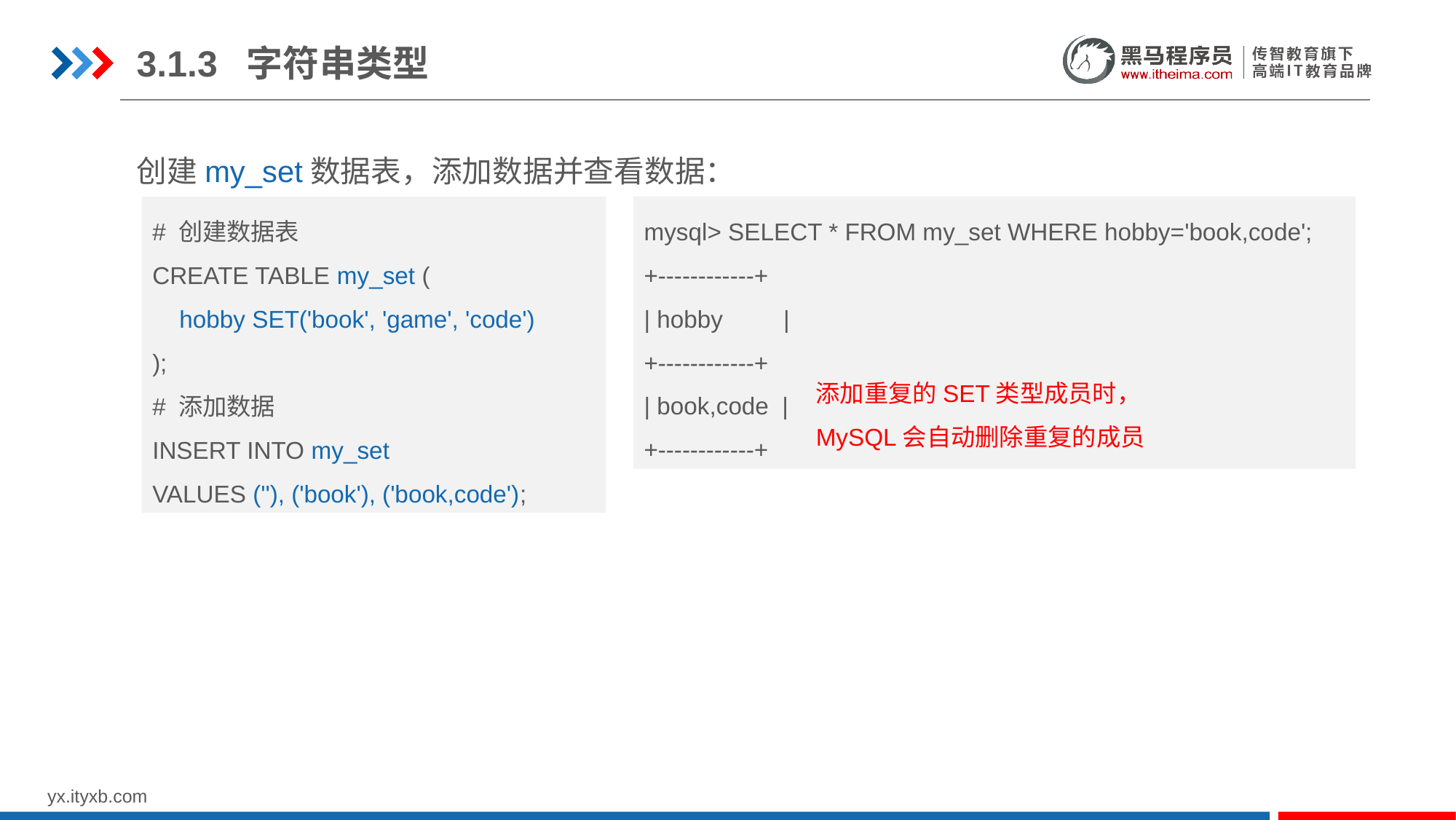

3.1.3  字符串类型
创建my_set数据表，添加数据并查看数据：
# 创建数据表
CREATE TABLE my_set (
    hobby SET('book', 'game', 'code')
);
# 添加数据
INSERT INTO my_set
VALUES (''), ('book'), ('book,code');
mysql> SELECT * FROM my_set WHERE hobby='book,code';
+------------+
| hobby         |
+------------+
| book,code  |
+------------+
添加重复的SET类型成员时，MySQL会自动删除重复的成员